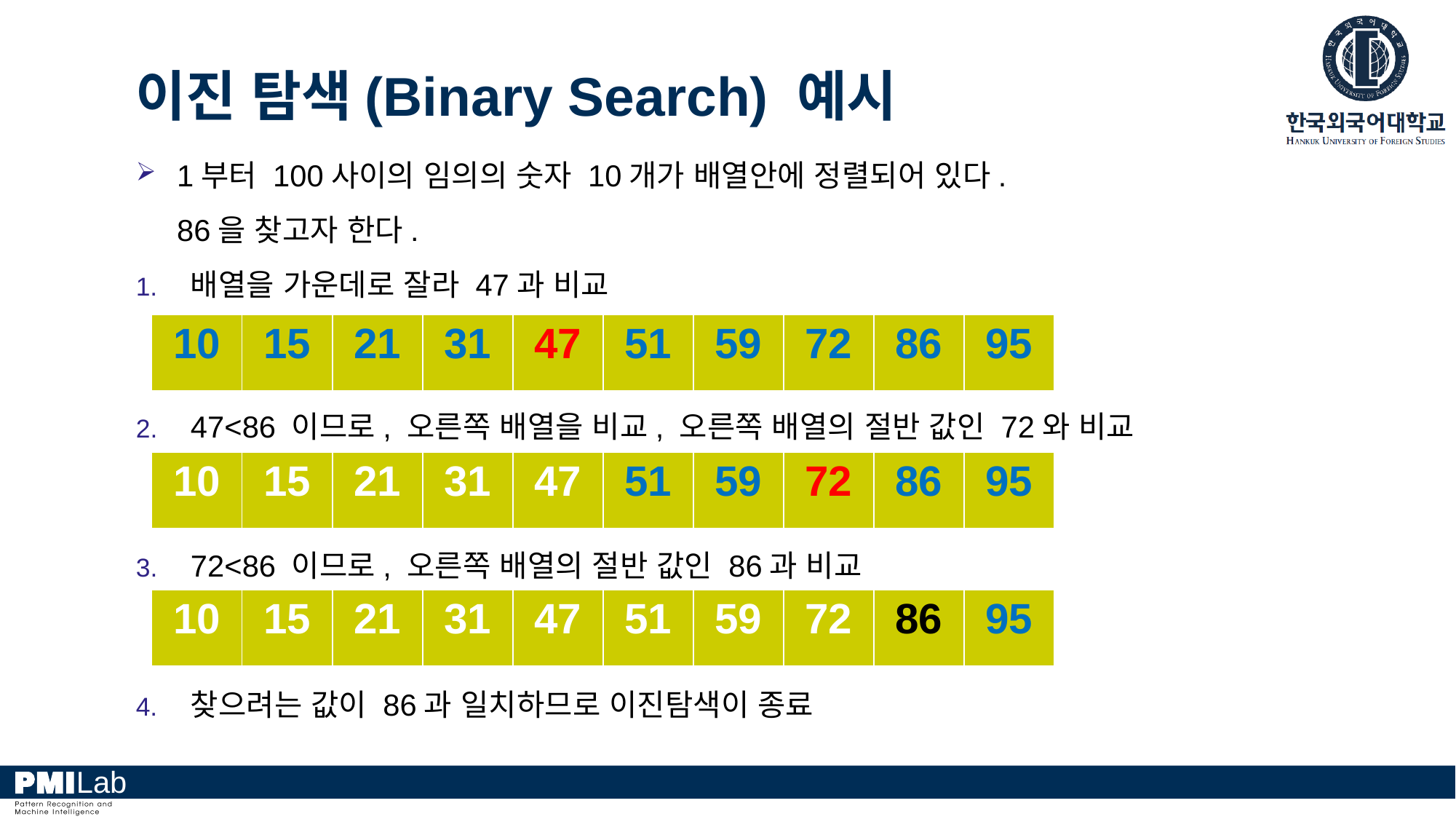

# 이진 탐색(Binary Search) 예시
1부터 100사이의 임의의 숫자 10개가 배열안에 정렬되어 있다.
86을 찾고자 한다.
배열을 가운데로 잘라 47과 비교

47<86 이므로, 오른쪽 배열을 비교, 오른쪽 배열의 절반 값인 72와 비교

72<86 이므로, 오른쪽 배열의 절반 값인 86과 비교

찾으려는 값이 86과 일치하므로 이진탐색이 종료
| 10 | 15 | 21 | 31 | 47 | 51 | 59 | 72 | 86 | 95 |
| --- | --- | --- | --- | --- | --- | --- | --- | --- | --- |
| 10 | 15 | 21 | 31 | 47 | 51 | 59 | 72 | 86 | 95 |
| --- | --- | --- | --- | --- | --- | --- | --- | --- | --- |
| 10 | 15 | 21 | 31 | 47 | 51 | 59 | 72 | 86 | 95 |
| --- | --- | --- | --- | --- | --- | --- | --- | --- | --- |